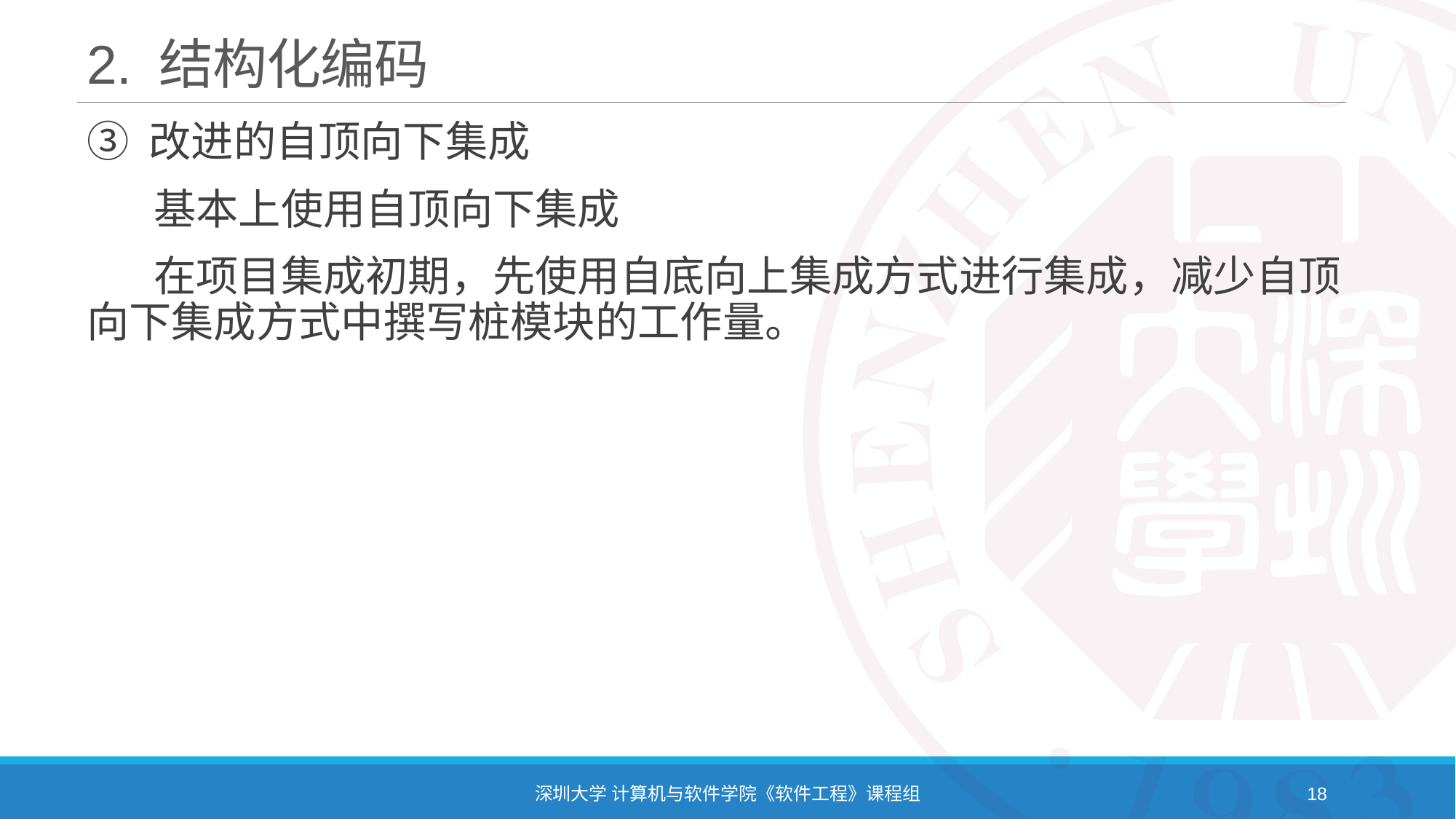

# 2. 结构化编码
③ 改进的自顶向下集成
      基本上使用自顶向下集成
      在项目集成初期，先使用自底向上集成方式进行集成，减少自顶向下集成方式中撰写桩模块的工作量。
深圳大学 计算机与软件学院《软件工程》课程组
18